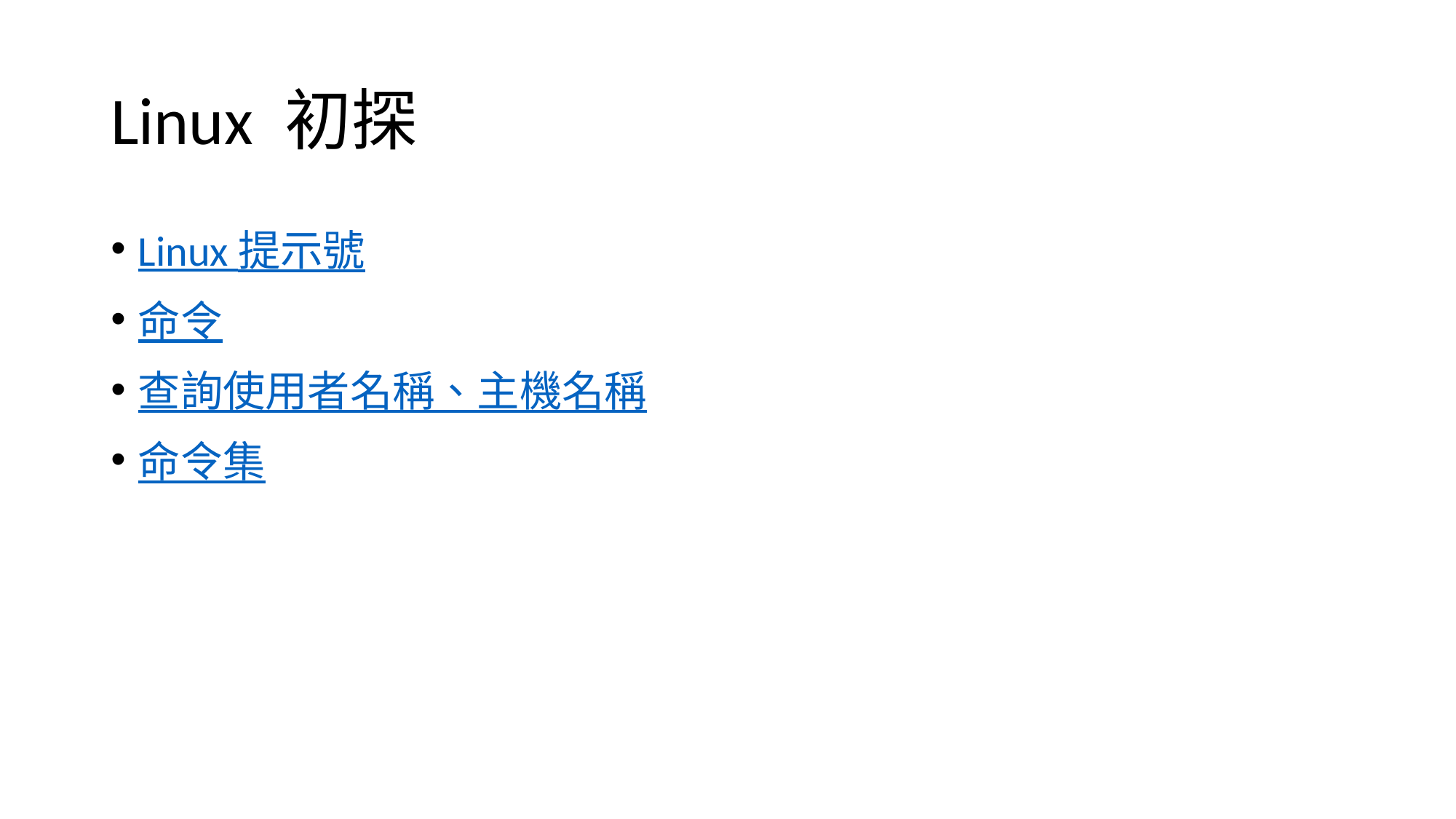

# Linux 初探
Linux 提示號
命令
查詢使用者名稱、主機名稱
命令集